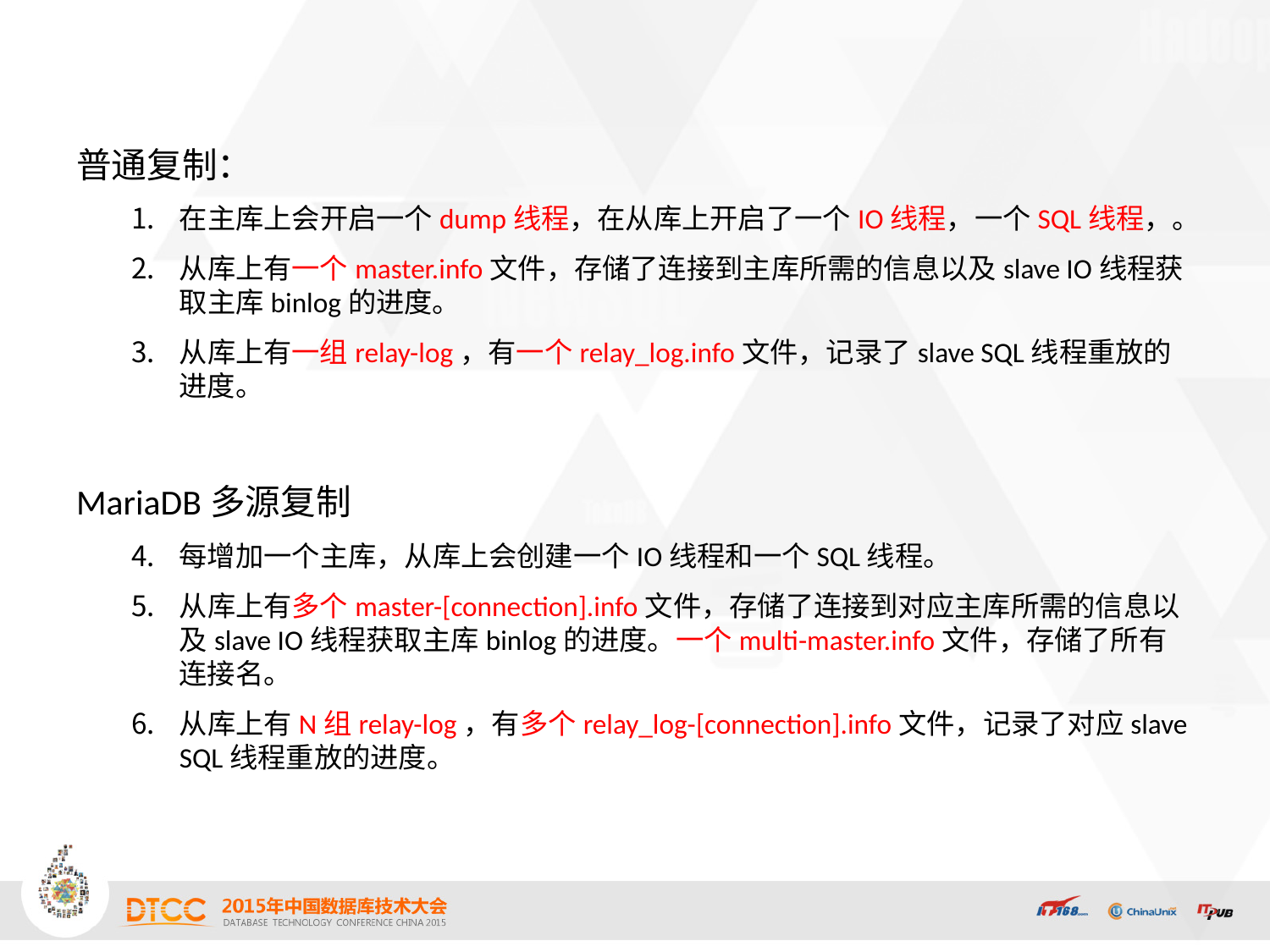

普通复制：
在主库上会开启一个dump线程，在从库上开启了一个IO线程，一个SQL线程，。
从库上有一个master.info文件，存储了连接到主库所需的信息以及slave IO线程获取主库binlog的进度。
从库上有一组relay-log，有一个relay_log.info文件，记录了slave SQL线程重放的进度。

MariaDB多源复制
每增加一个主库，从库上会创建一个IO线程和一个SQL线程。
从库上有多个master-[connection].info文件，存储了连接到对应主库所需的信息以及slave IO线程获取主库binlog的进度。一个multi-master.info文件，存储了所有连接名。
从库上有N组relay-log，有多个relay_log-[connection].info文件，记录了对应slave SQL线程重放的进度。